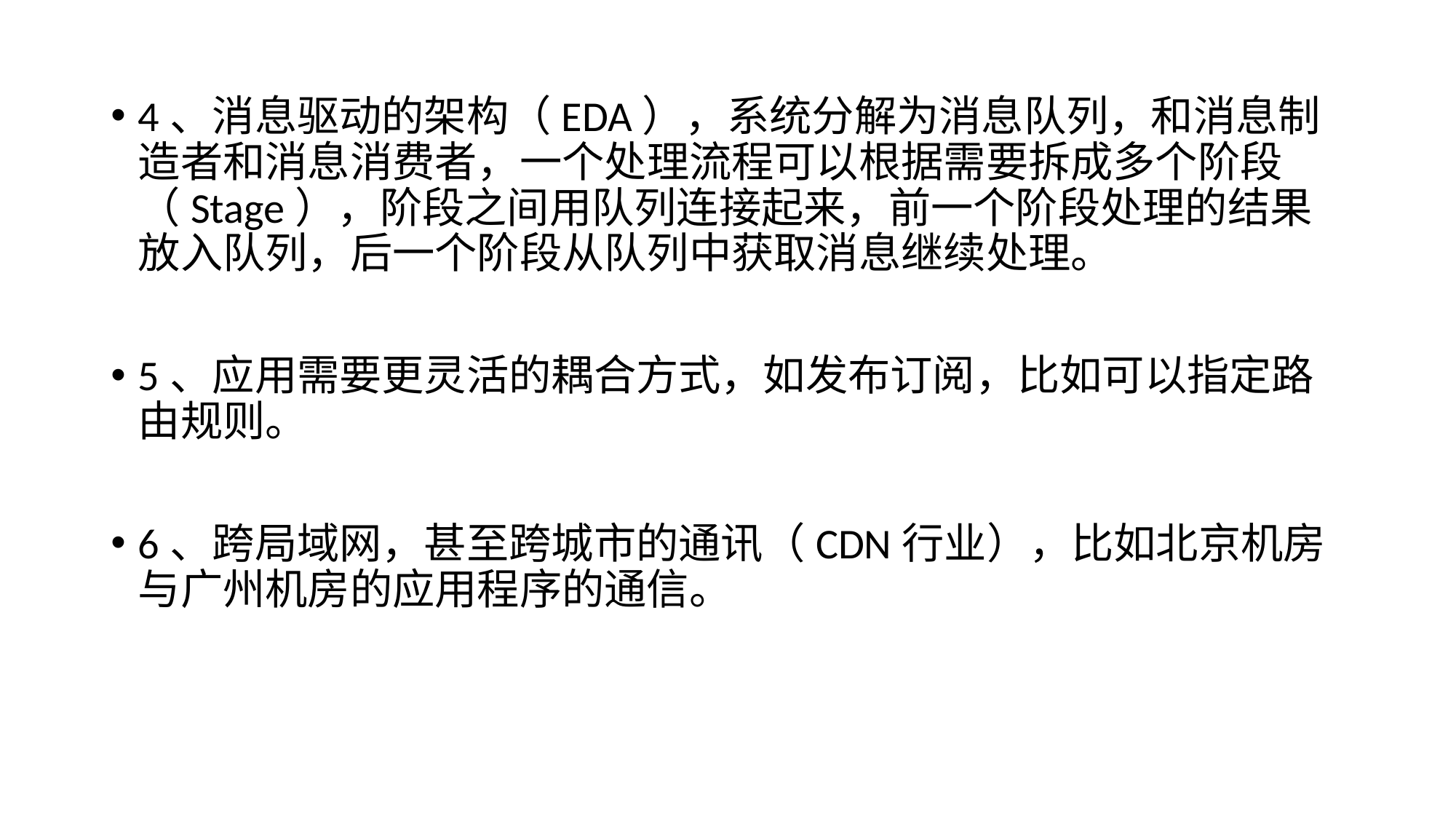

# 4、消息驱动的架构（EDA），系统分解为消息队列，和消息制造者和消息消费者，一个处理流程可以根据需要拆成多个阶段（Stage），阶段之间用队列连接起来，前一个阶段处理的结果放入队列，后一个阶段从队列中获取消息继续处理。

5、应用需要更灵活的耦合方式，如发布订阅，比如可以指定路由规则。

6、跨局域网，甚至跨城市的通讯（CDN行业），比如北京机房与广州机房的应用程序的通信。